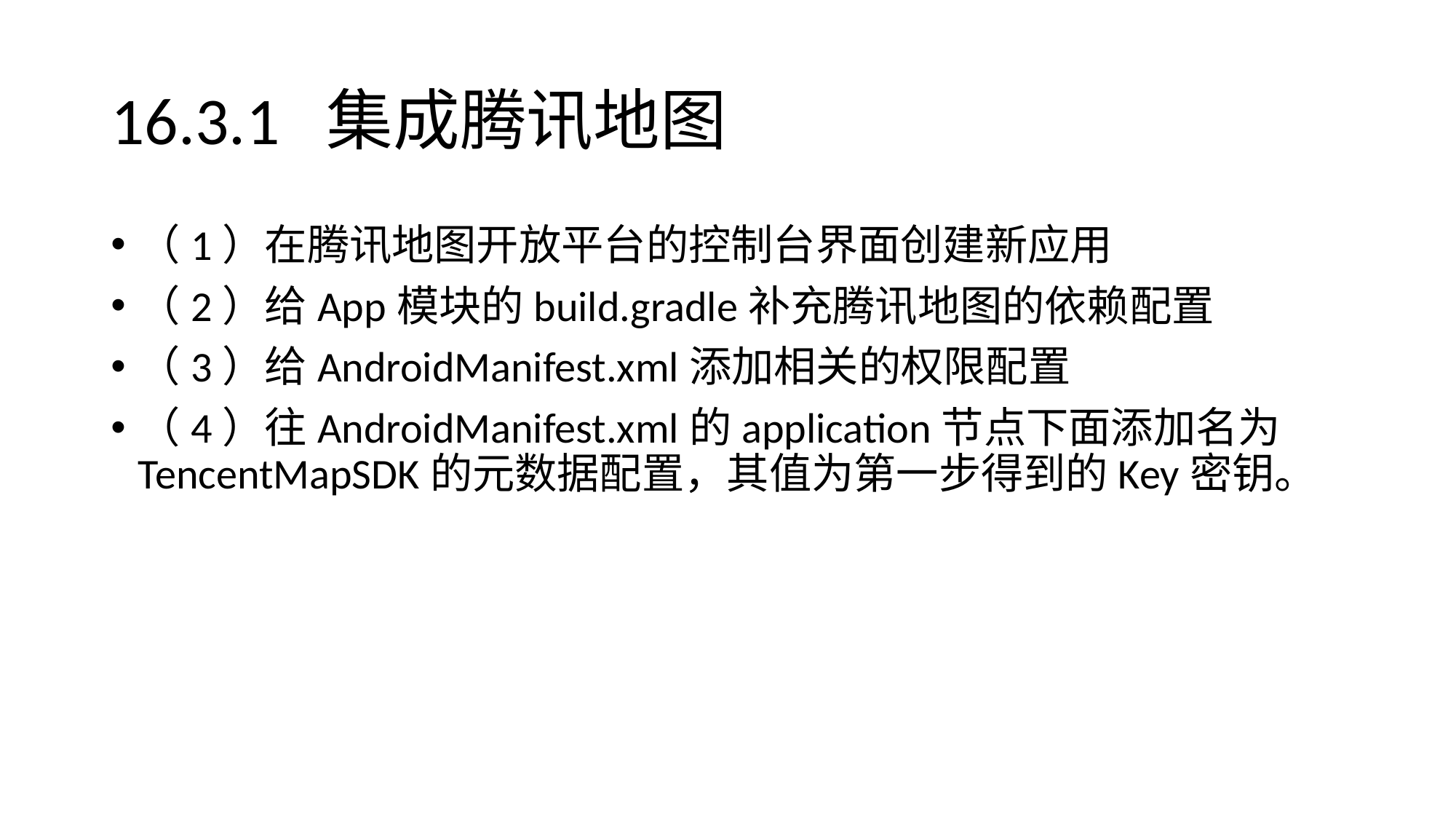

# 16.3.1  集成腾讯地图
（1）在腾讯地图开放平台的控制台界面创建新应用
（2）给App模块的build.gradle补充腾讯地图的依赖配置
（3）给AndroidManifest.xml添加相关的权限配置
（4）往AndroidManifest.xml的application节点下面添加名为TencentMapSDK的元数据配置，其值为第一步得到的Key密钥。